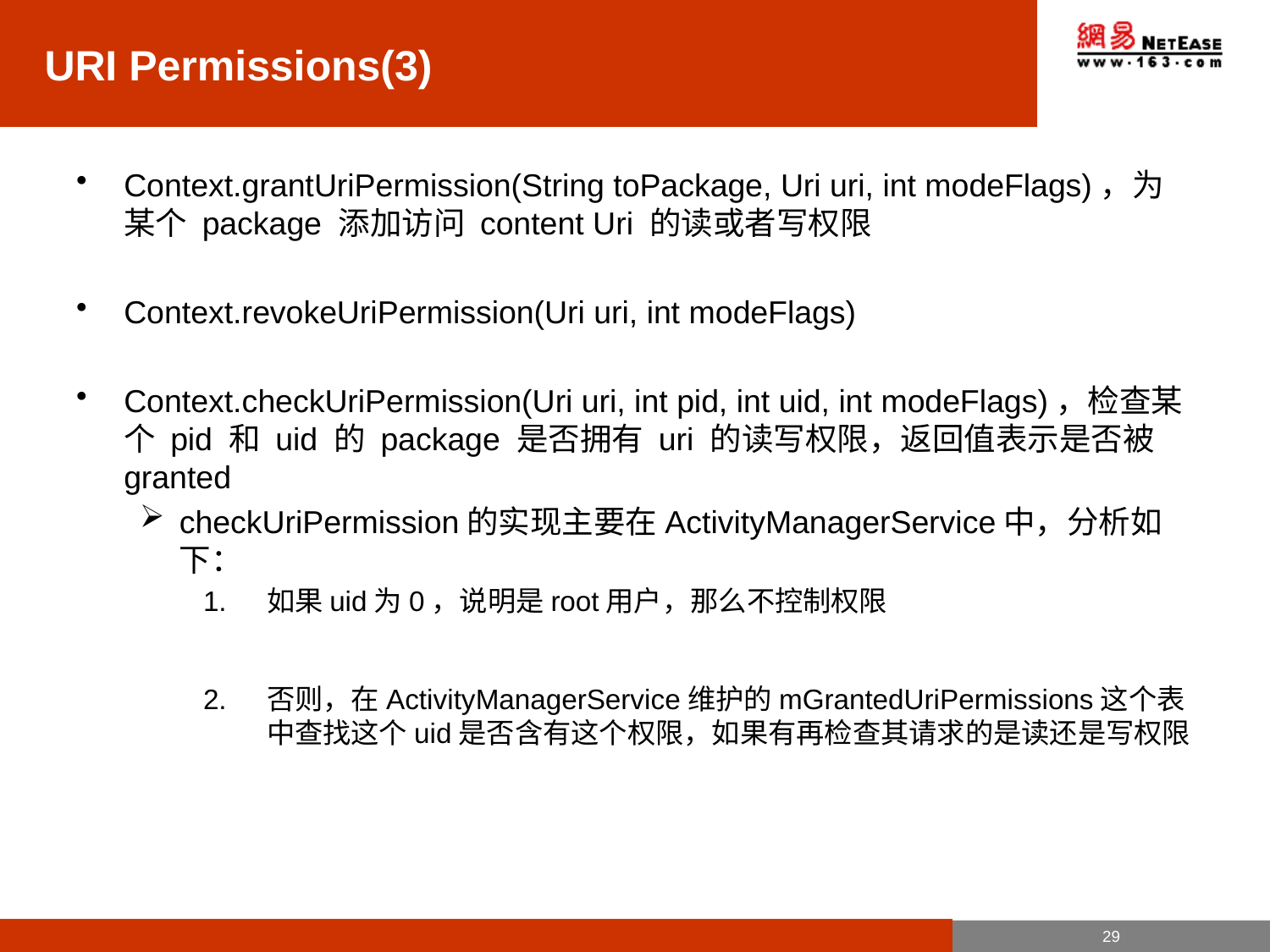

# URI Permissions(3)
Context.grantUriPermission(String toPackage, Uri uri, int modeFlags)，为某个 package 添加访问 content Uri 的读或者写权限

Context.revokeUriPermission(Uri uri, int modeFlags)

Context.checkUriPermission(Uri uri, int pid, int uid, int modeFlags)，检查某个 pid 和 uid 的 package 是否拥有 uri 的读写权限，返回值表示是否被 granted
checkUriPermission的实现主要在ActivityManagerService中，分析如下：
如果uid为0，说明是root用户，那么不控制权限

否则，在ActivityManagerService维护的mGrantedUriPermissions这个表中查找这个uid是否含有这个权限，如果有再检查其请求的是读还是写权限

29